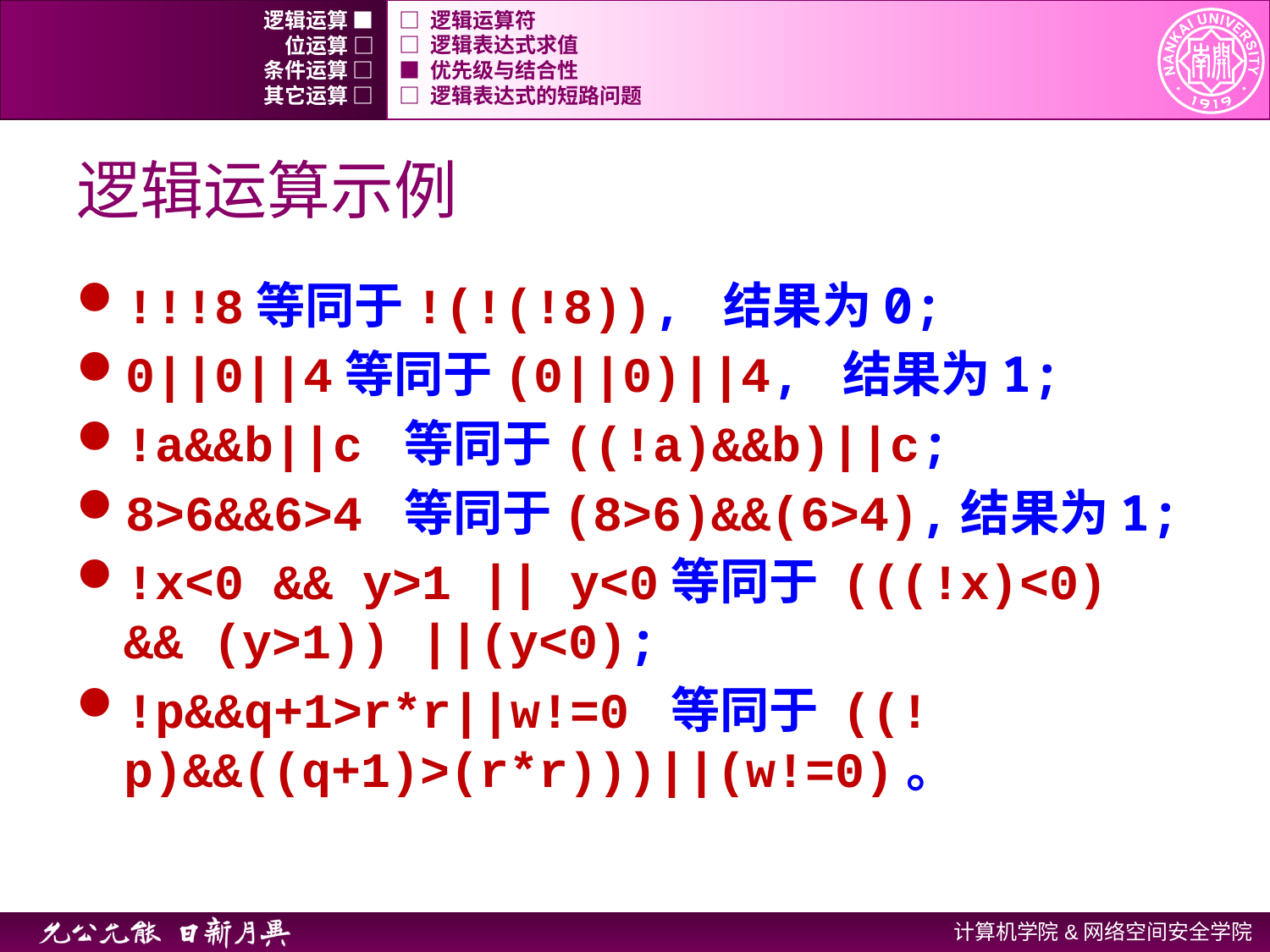

逻辑运算 ■
□ 逻辑运算符
位运算 □
□ 逻辑表达式求值
条件运算 □
■ 优先级与结合性
其它运算 □
□ 逻辑表达式的短路问题

# 逻辑运算示例
!!!8等同于!(!(!8)), 结果为0;
0||0||4等同于(0||0)||4, 结果为1;
!a&&b||c 等同于((!a)&&b)||c;
8>6&&6>4 等同于(8>6)&&(6>4),结果为1;
!x<0 && y>1 || y<0等同于 (((!x)<0) && (y>1)) ||(y<0);
!p&&q+1>r*r||w!=0 等同于 ((!p)&&((q+1)>(r*r)))||(w!=0)。